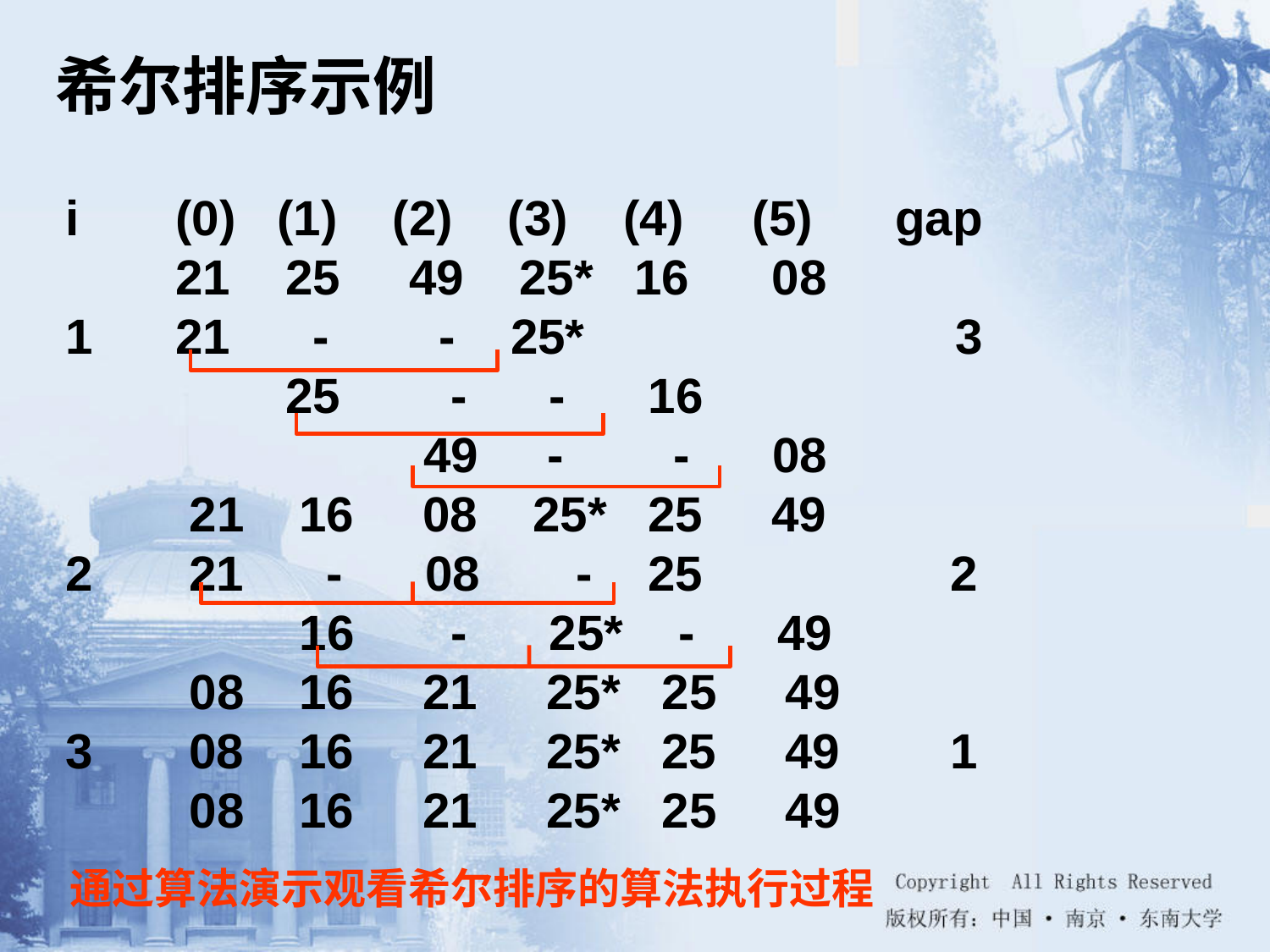

# 希尔排序示例
i       (0)   (1)    (2)    (3)    (4)     (5)      gap
        21    25     49    25*   16      08
1      21      -        -    25*                           3
                25        -      -      16
                          49     -        -      08
         21    16     08    25*   25     49
2       21      -      08       -    25                  2
                 16       -      25*    -      49
         08    16     21     25*   25     49
3       08    16     21     25*   25     49        1
         08    16     21     25*   25     49

通过算法演示观看希尔排序的算法执行过程